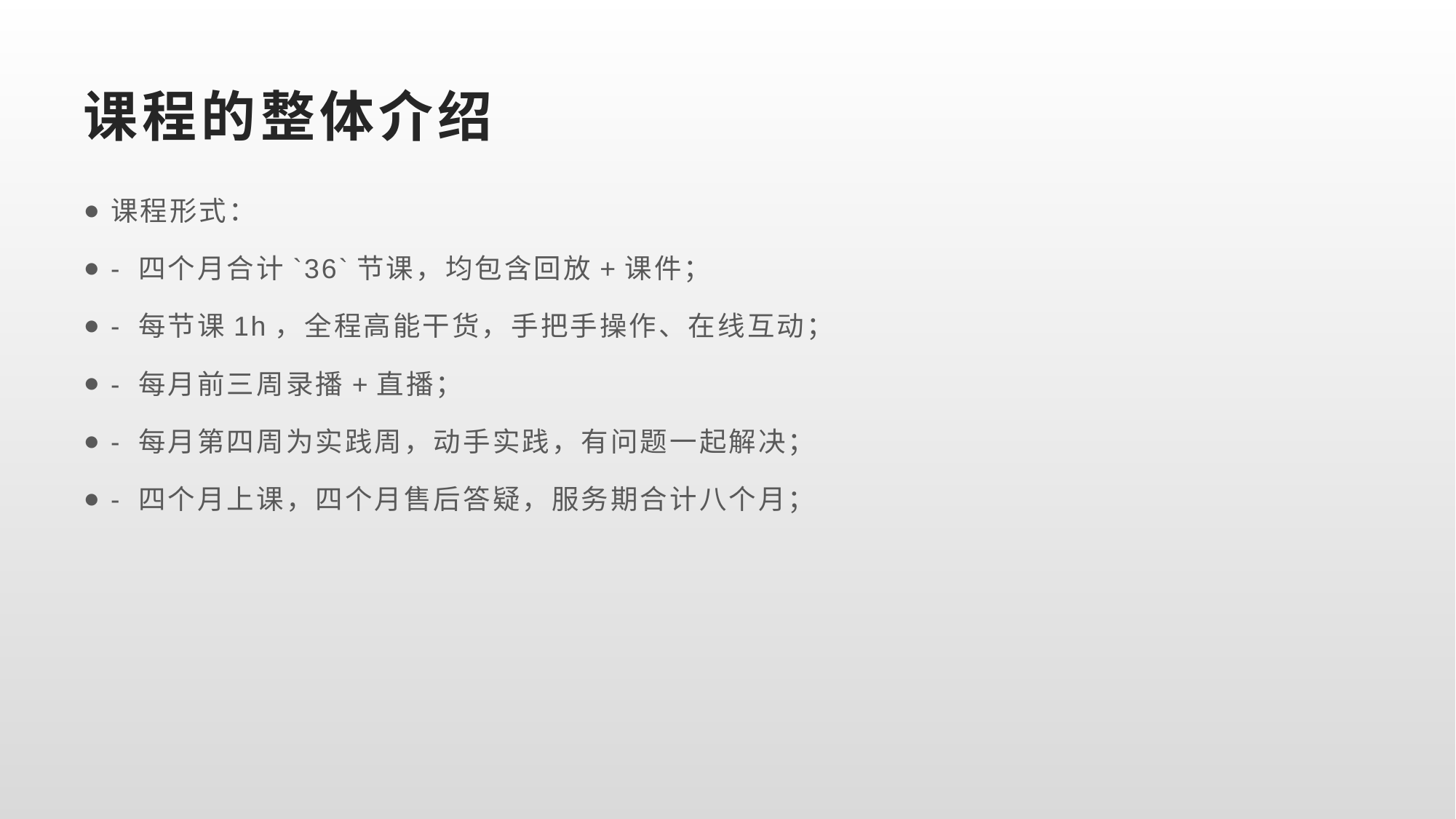

# 课程的整体介绍
课程形式：
- 四个月合计`36`节课，均包含回放+课件；
- 每节课1h，全程高能干货，手把手操作、在线互动；
- 每月前三周录播+直播；
- 每月第四周为实践周，动手实践，有问题一起解决；
- 四个月上课，四个月售后答疑，服务期合计八个月；